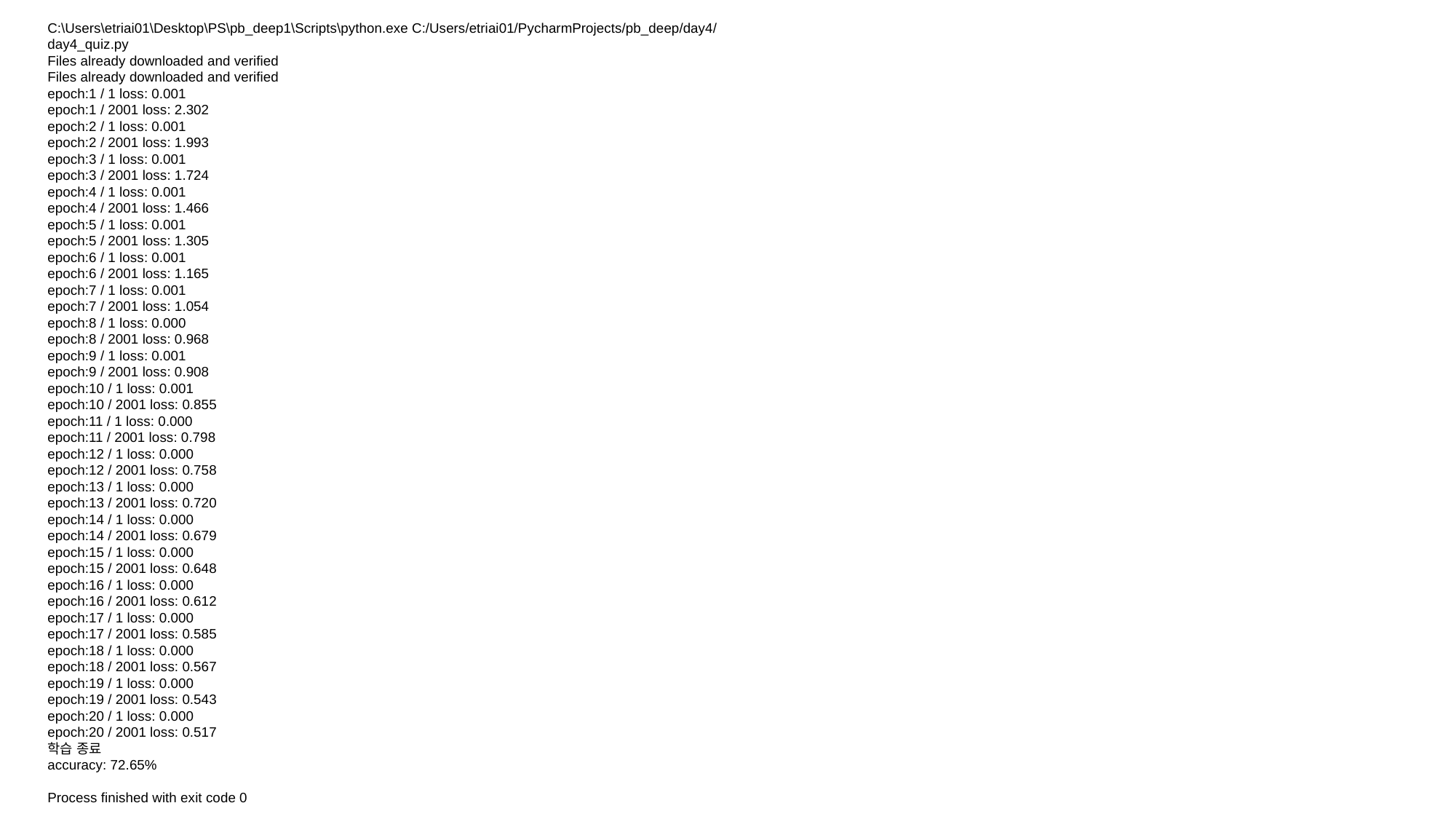

C:\Users\etriai01\Desktop\PS\pb_deep1\Scripts\python.exe C:/Users/etriai01/PycharmProjects/pb_deep/day4/day4_quiz.py
Files already downloaded and verified
Files already downloaded and verified
epoch:1 / 1 loss: 0.001
epoch:1 / 2001 loss: 2.302
epoch:2 / 1 loss: 0.001
epoch:2 / 2001 loss: 1.993
epoch:3 / 1 loss: 0.001
epoch:3 / 2001 loss: 1.724
epoch:4 / 1 loss: 0.001
epoch:4 / 2001 loss: 1.466
epoch:5 / 1 loss: 0.001
epoch:5 / 2001 loss: 1.305
epoch:6 / 1 loss: 0.001
epoch:6 / 2001 loss: 1.165
epoch:7 / 1 loss: 0.001
epoch:7 / 2001 loss: 1.054
epoch:8 / 1 loss: 0.000
epoch:8 / 2001 loss: 0.968
epoch:9 / 1 loss: 0.001
epoch:9 / 2001 loss: 0.908
epoch:10 / 1 loss: 0.001
epoch:10 / 2001 loss: 0.855
epoch:11 / 1 loss: 0.000
epoch:11 / 2001 loss: 0.798
epoch:12 / 1 loss: 0.000
epoch:12 / 2001 loss: 0.758
epoch:13 / 1 loss: 0.000
epoch:13 / 2001 loss: 0.720
epoch:14 / 1 loss: 0.000
epoch:14 / 2001 loss: 0.679
epoch:15 / 1 loss: 0.000
epoch:15 / 2001 loss: 0.648
epoch:16 / 1 loss: 0.000
epoch:16 / 2001 loss: 0.612
epoch:17 / 1 loss: 0.000
epoch:17 / 2001 loss: 0.585
epoch:18 / 1 loss: 0.000
epoch:18 / 2001 loss: 0.567
epoch:19 / 1 loss: 0.000
epoch:19 / 2001 loss: 0.543
epoch:20 / 1 loss: 0.000
epoch:20 / 2001 loss: 0.517
학습 종료
accuracy: 72.65%

Process finished with exit code 0